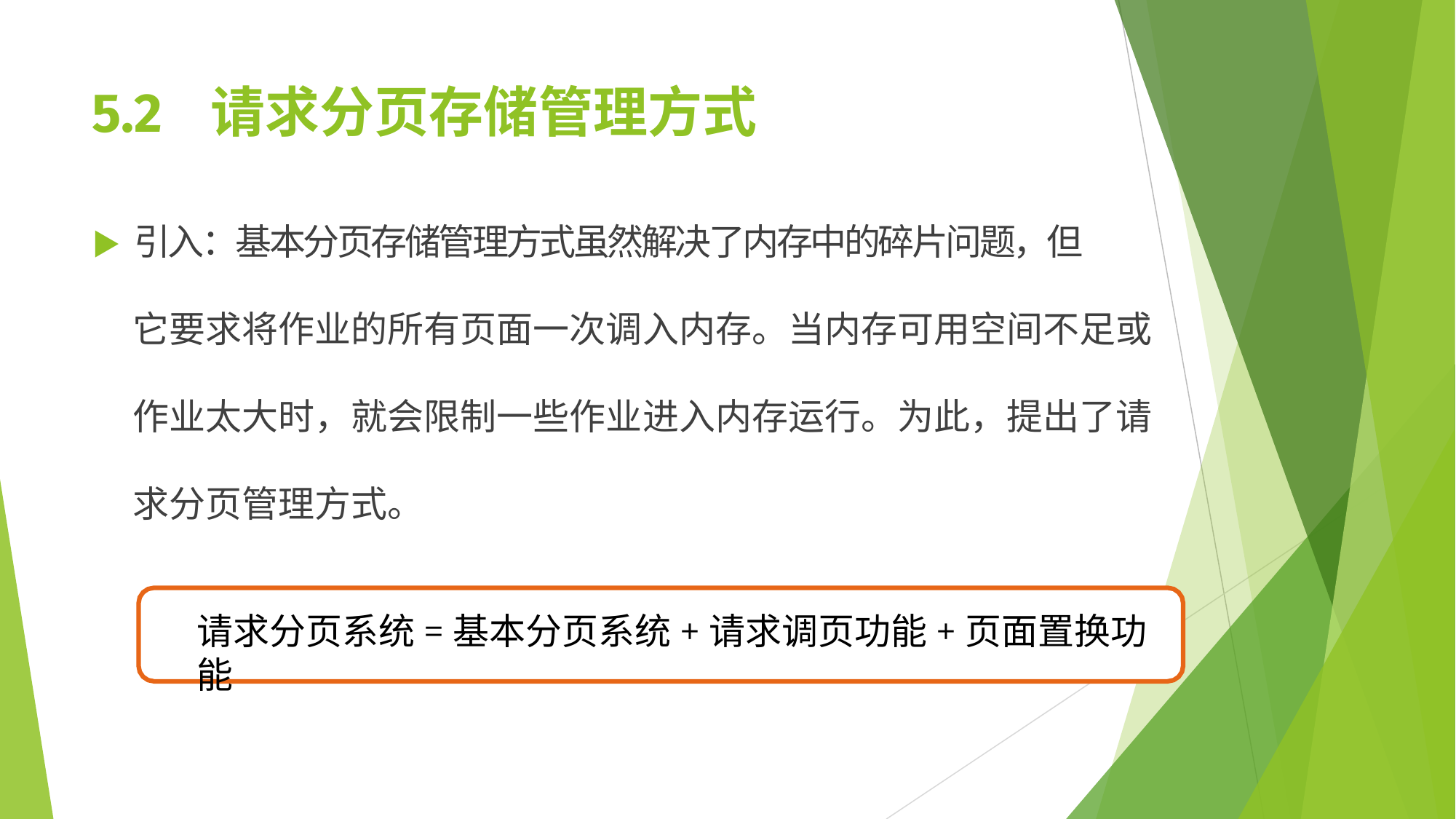

# 5.2	请求分页存储管理方式
▶	引入：基本分页存储管理方式虽然解决了内存中的碎片问题，但
它要求将作业的所有页面一次调入内存。当内存可用空间不足或 作业太大时，就会限制一些作业进入内存运行。为此，提出了请 求分页管理方式。

请求分页系统=基本分页系统+请求调页功能+页面置换功能